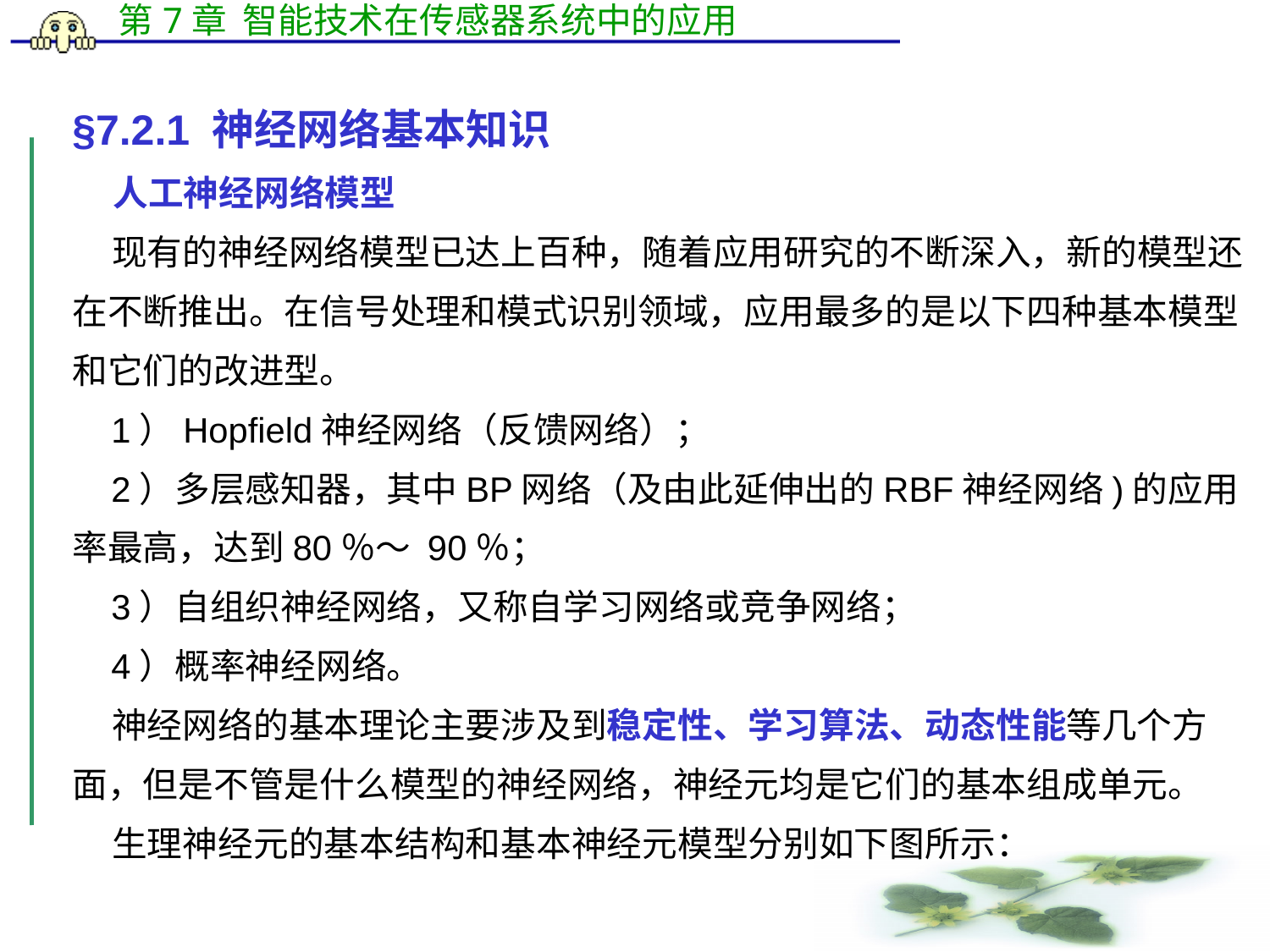

§7.2.1 神经网络基本知识
    人工神经网络模型
    现有的神经网络模型已达上百种，随着应用研究的不断深入，新的模型还在不断推出。在信号处理和模式识别领域，应用最多的是以下四种基本模型和它们的改进型。
    1）Hopfield神经网络（反馈网络）；
    2）多层感知器，其中BP网络（及由此延伸出的RBF神经网络)的应用率最高，达到80％～ 90％；
    3）自组织神经网络，又称自学习网络或竞争网络；
    4）概率神经网络。
    神经网络的基本理论主要涉及到稳定性、学习算法、动态性能等几个方面，但是不管是什么模型的神经网络，神经元均是它们的基本组成单元。
    生理神经元的基本结构和基本神经元模型分别如下图所示：